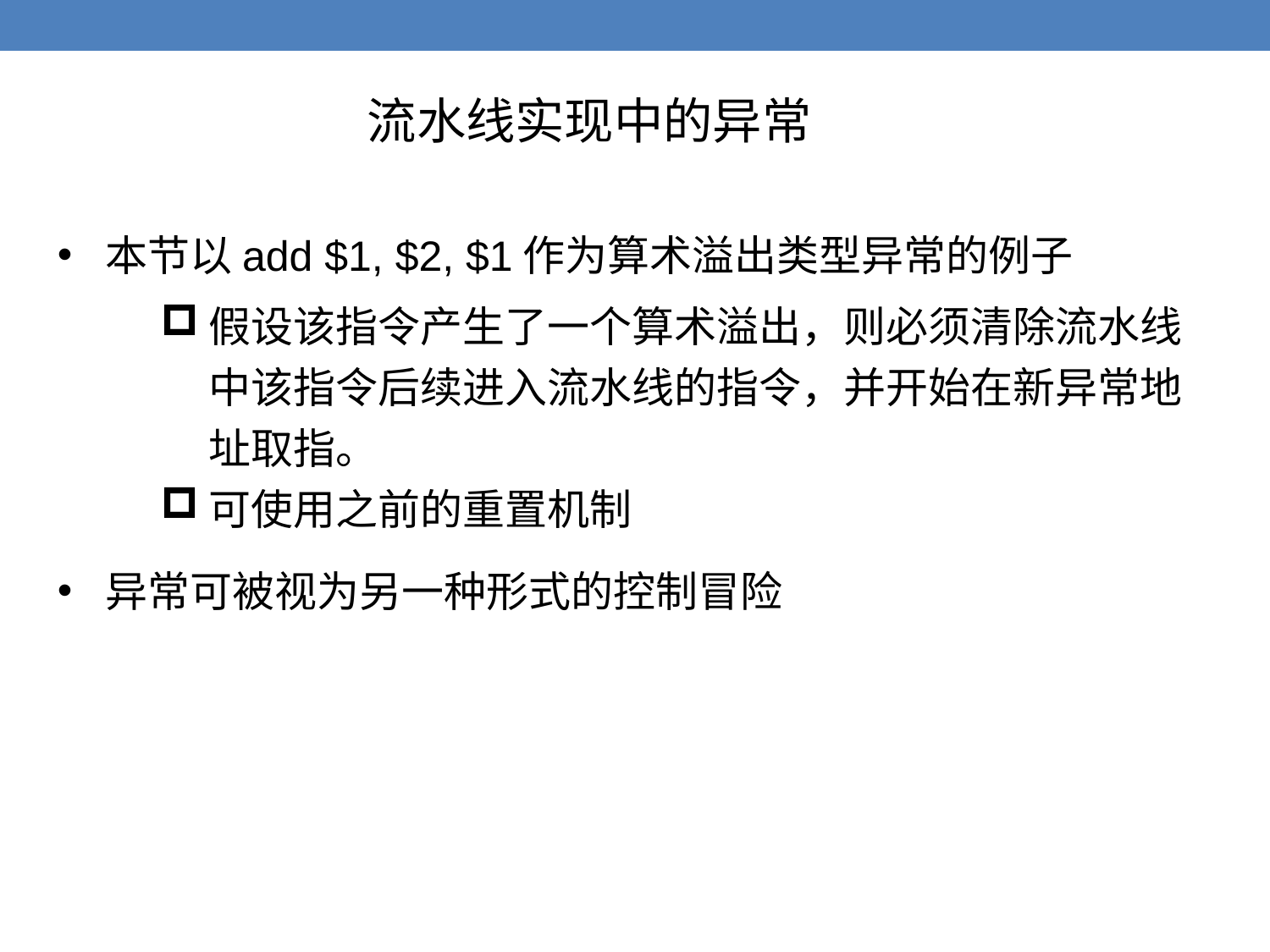

64
流水线实现中的异常
本节以add $1, $2, $1作为算术溢出类型异常的例子
假设该指令产生了一个算术溢出，则必须清除流水线中该指令后续进入流水线的指令，并开始在新异常地址取指。
可使用之前的重置机制
异常可被视为另一种形式的控制冒险